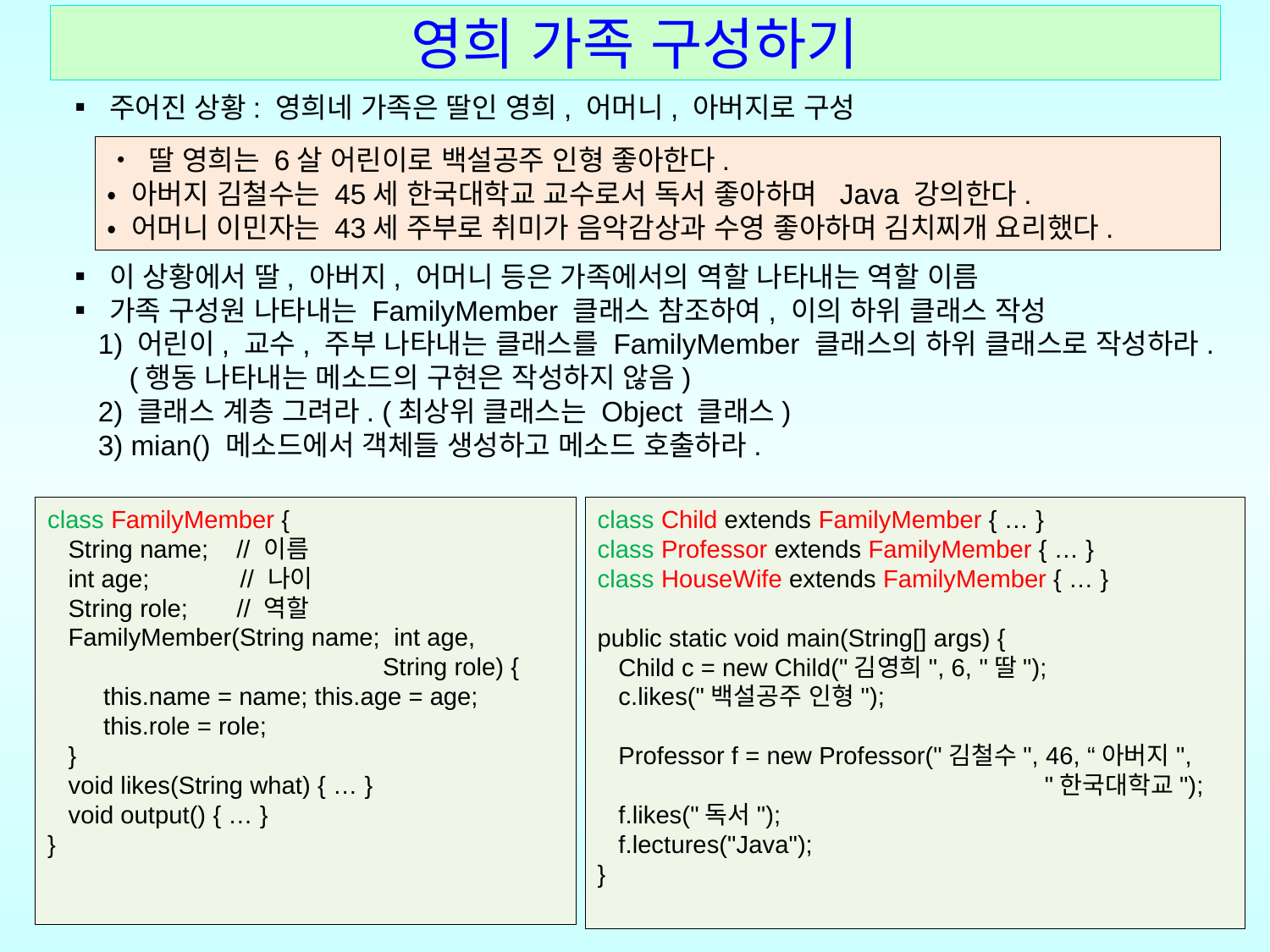

# 영희 가족 구성하기
▪ 주어진 상황: 영희네 가족은 딸인 영희, 어머니, 아버지로 구성

▪ 이 상황에서 딸, 아버지, 어머니 등은 가족에서의 역할 나타내는 역할 이름
▪ 가족 구성원 나타내는 FamilyMember 클래스 참조하여, 이의 하위 클래스 작성
    1) 어린이, 교수, 주부 나타내는 클래스를 FamilyMember 클래스의 하위 클래스로 작성하라.
        (행동 나타내는 메소드의 구현은 작성하지 않음)
    2) 클래스 계층 그려라. (최상위 클래스는 Object 클래스)
    3) mian() 메소드에서 객체들 생성하고 메소드 호출하라.
• 딸 영희는 6살 어린이로 백설공주 인형 좋아한다.
• 아버지 김철수는 45세 한국대학교 교수로서 독서 좋아하며  Java 강의한다.
• 어머니 이민자는 43세 주부로 취미가 음악감상과 수영 좋아하며 김치찌개 요리했다.
class FamilyMember {
   String name;    // 이름
   int age;             // 나이
   String role;       // 역할
   FamilyMember(String name;  int age,
                                                String role) {
        this.name = name; this.age = age;
        this.role = role;
   }
   void likes(String what) { … }
   void output() { … }
}

class Child extends FamilyMember { … }
class Professor extends FamilyMember { … }
class HouseWife extends FamilyMember { … }

public static void main(String[] args) {
   Child c = new Child("김영희", 6, "딸");
   c.likes("백설공주 인형");

   Professor f = new Professor("김철수", 46, “아버지",
                                                                "한국대학교");
   f.likes("독서");
   f.lectures("Java");
}